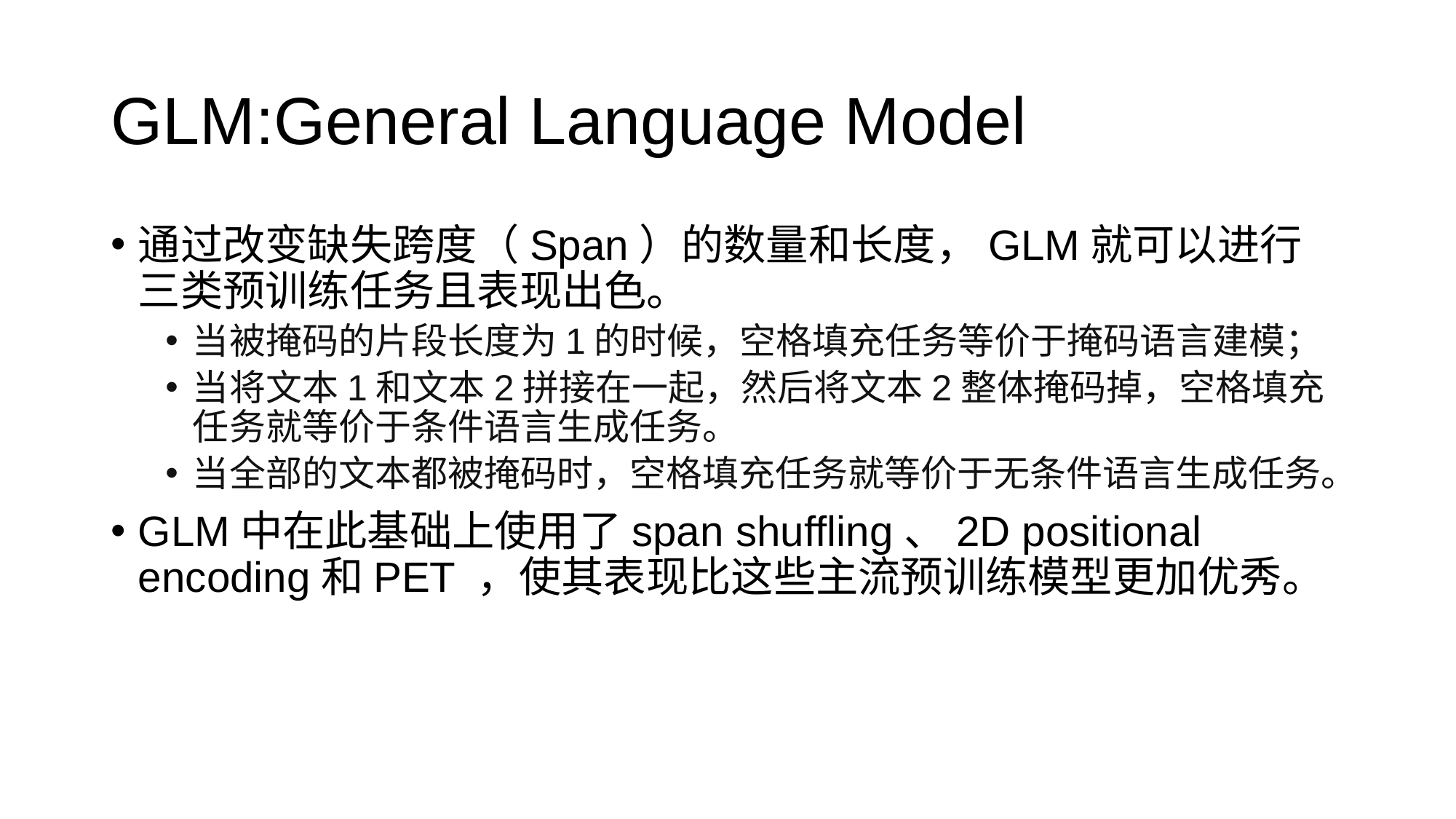

# GLM:General Language Model
通过改变缺失跨度（Span）的数量和长度，GLM就可以进行三类预训练任务且表现出色。
当被掩码的片段长度为1的时候，空格填充任务等价于掩码语言建模；
当将文本1和文本2拼接在一起，然后将文本2整体掩码掉，空格填充任务就等价于条件语言生成任务。
当全部的文本都被掩码时，空格填充任务就等价于无条件语言生成任务。
GLM中在此基础上使用了span shuffling、2D positional encoding和PET ，使其表现比这些主流预训练模型更加优秀。